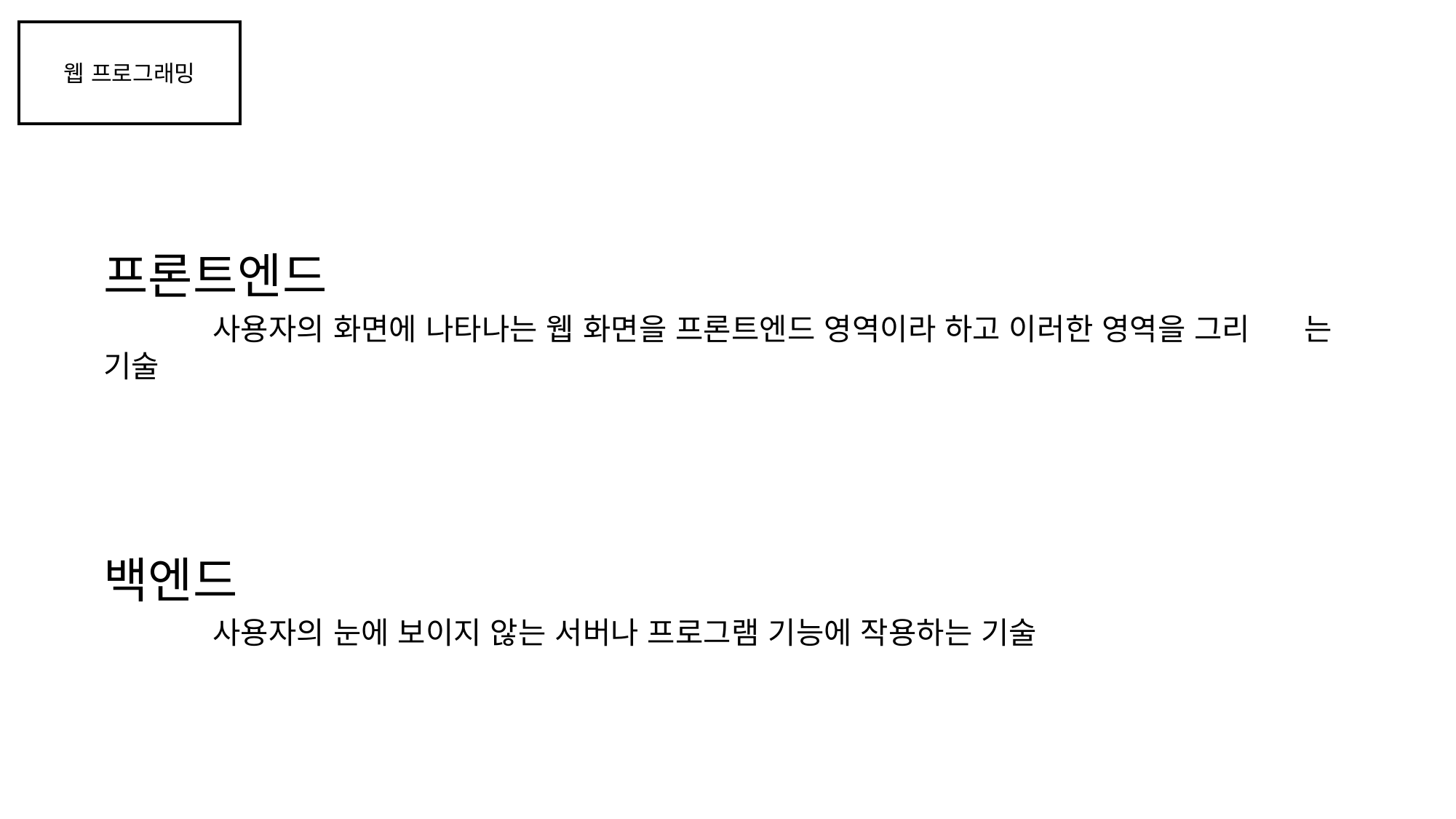

웹 프로그래밍
프론트엔드
	사용자의 화면에 나타나는 웹 화면을 프론트엔드 영역이라 하고 이러한 영역을 그리	는 기술
백엔드
	사용자의 눈에 보이지 않는 서버나 프로그램 기능에 작용하는 기술